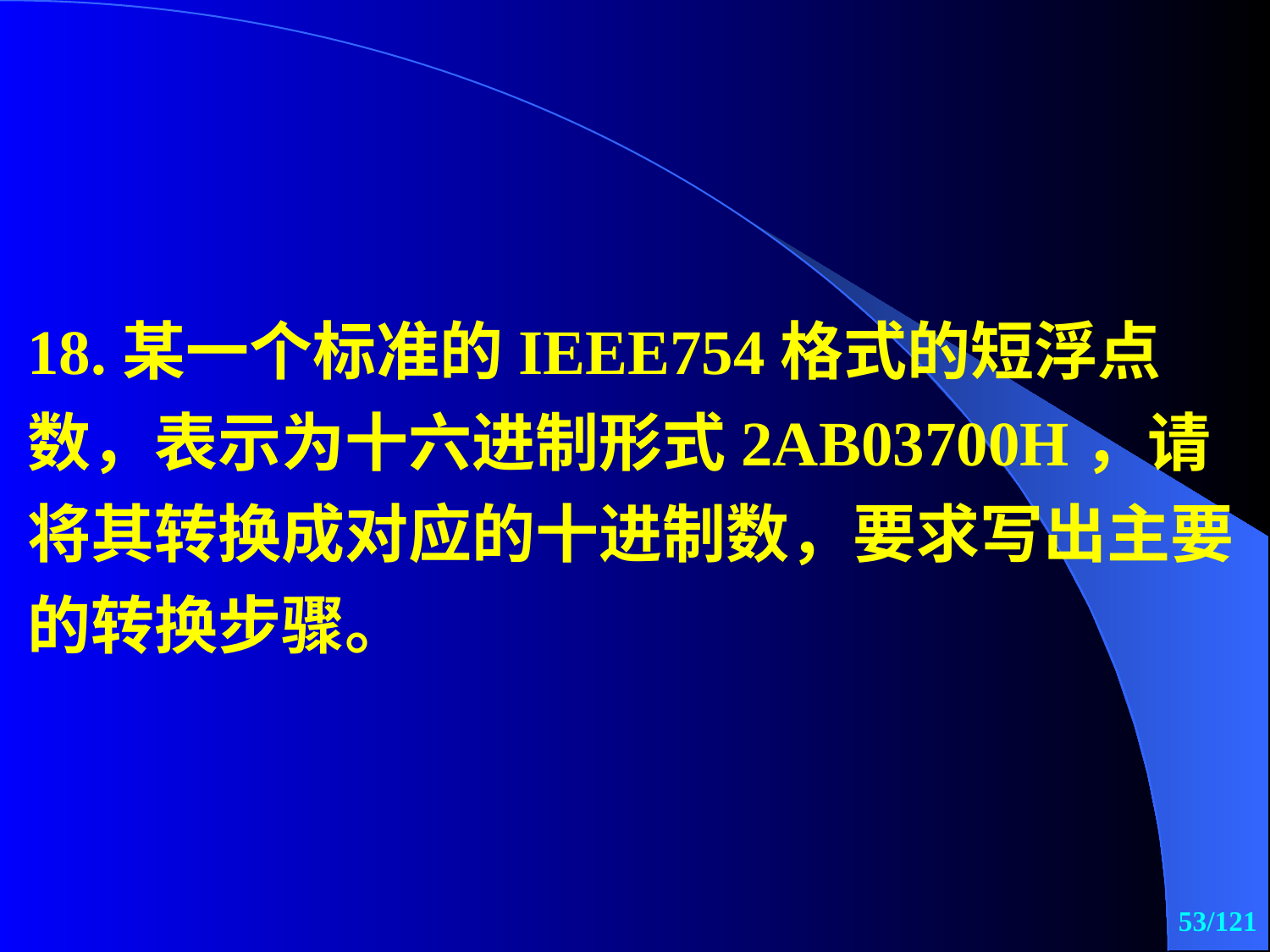

18.某一个标准的IEEE754格式的短浮点数，表示为十六进制形式2AB03700H，请将其转换成对应的十进制数，要求写出主要的转换步骤。
53/121